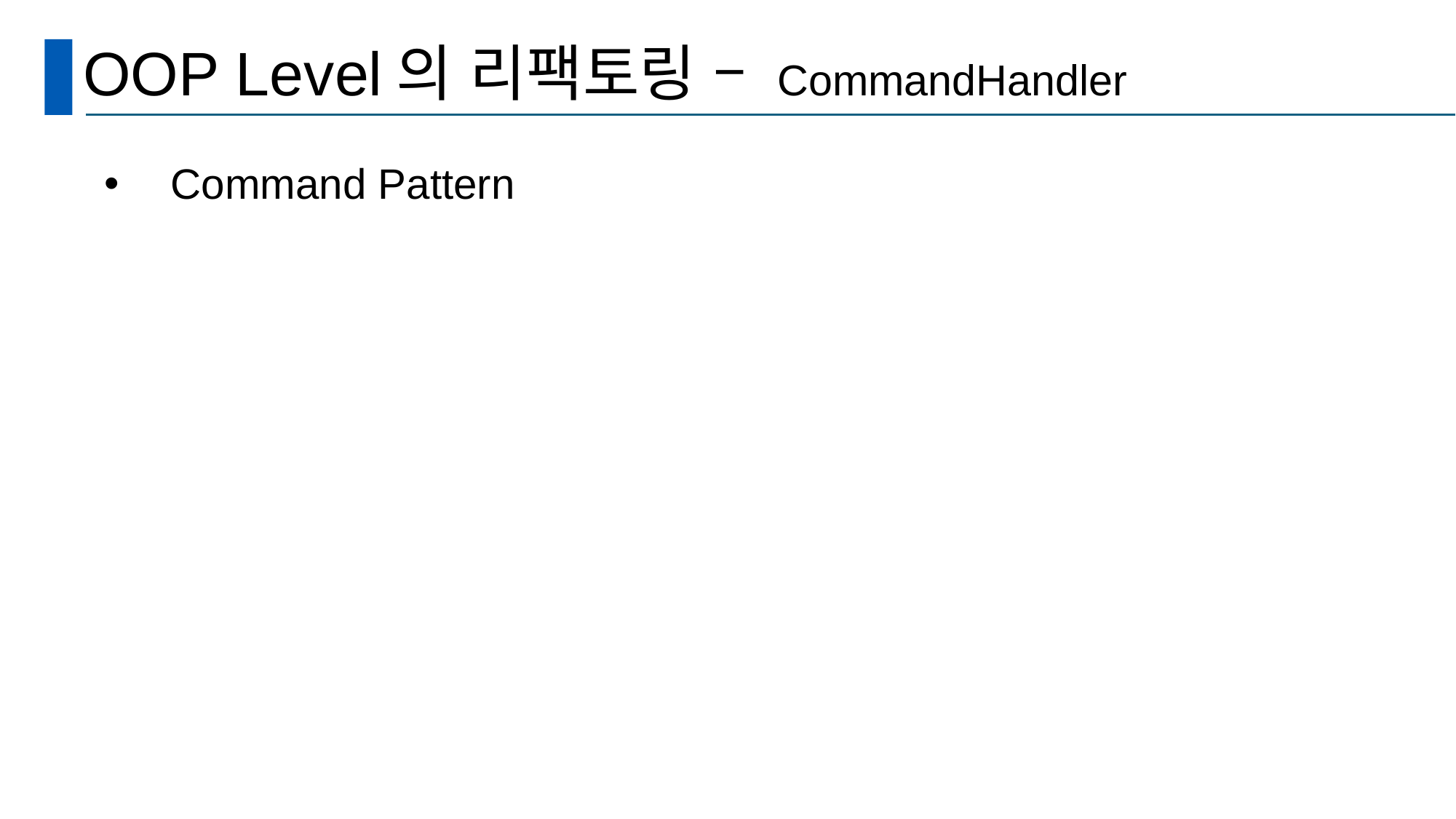

# OOP Level의 리팩토링 – CommandHandler
 Command Pattern